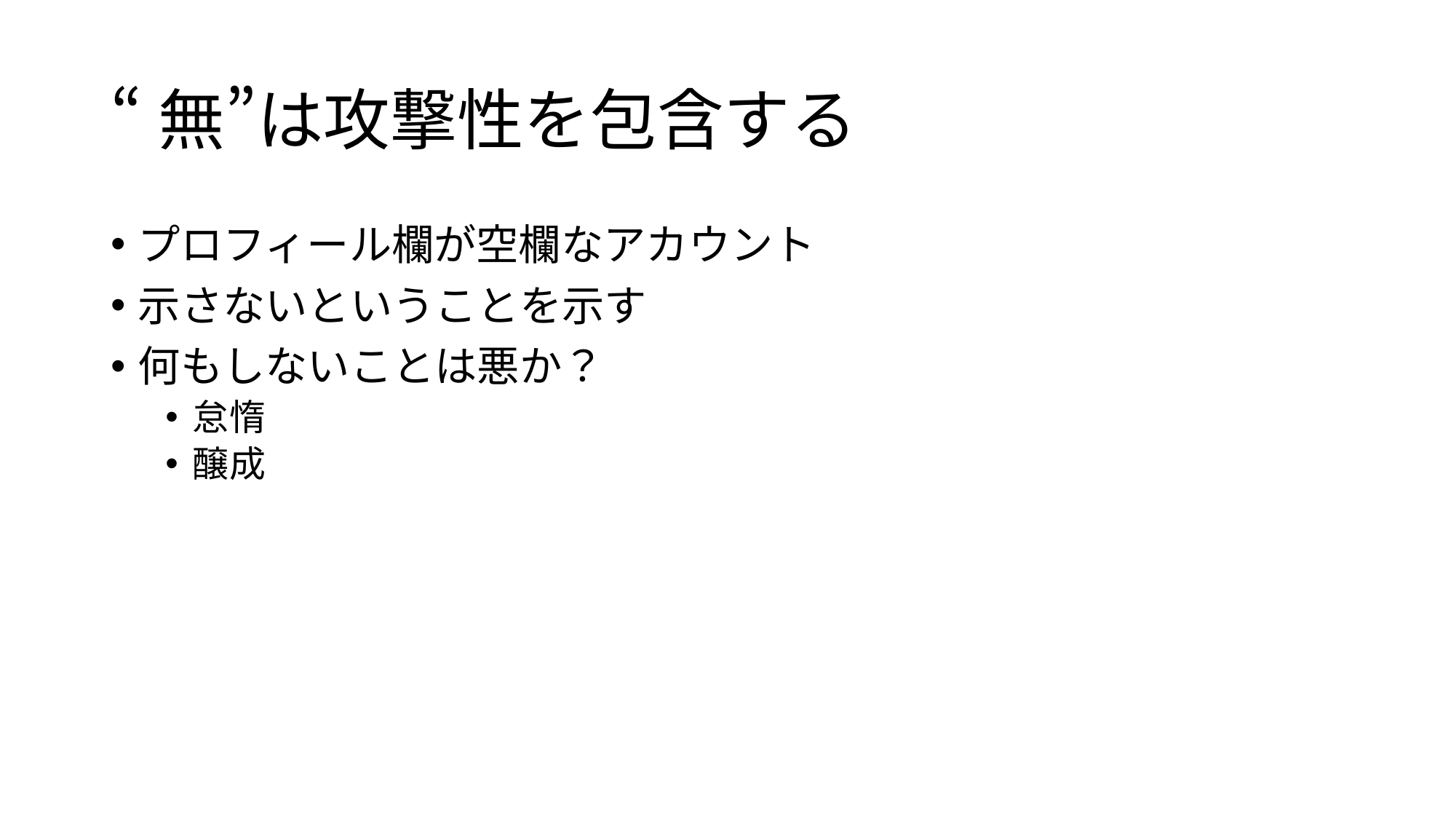

# “無”は攻撃性を包含する
プロフィール欄が空欄なアカウント
示さないということを示す
何もしないことは悪か？
怠惰
醸成